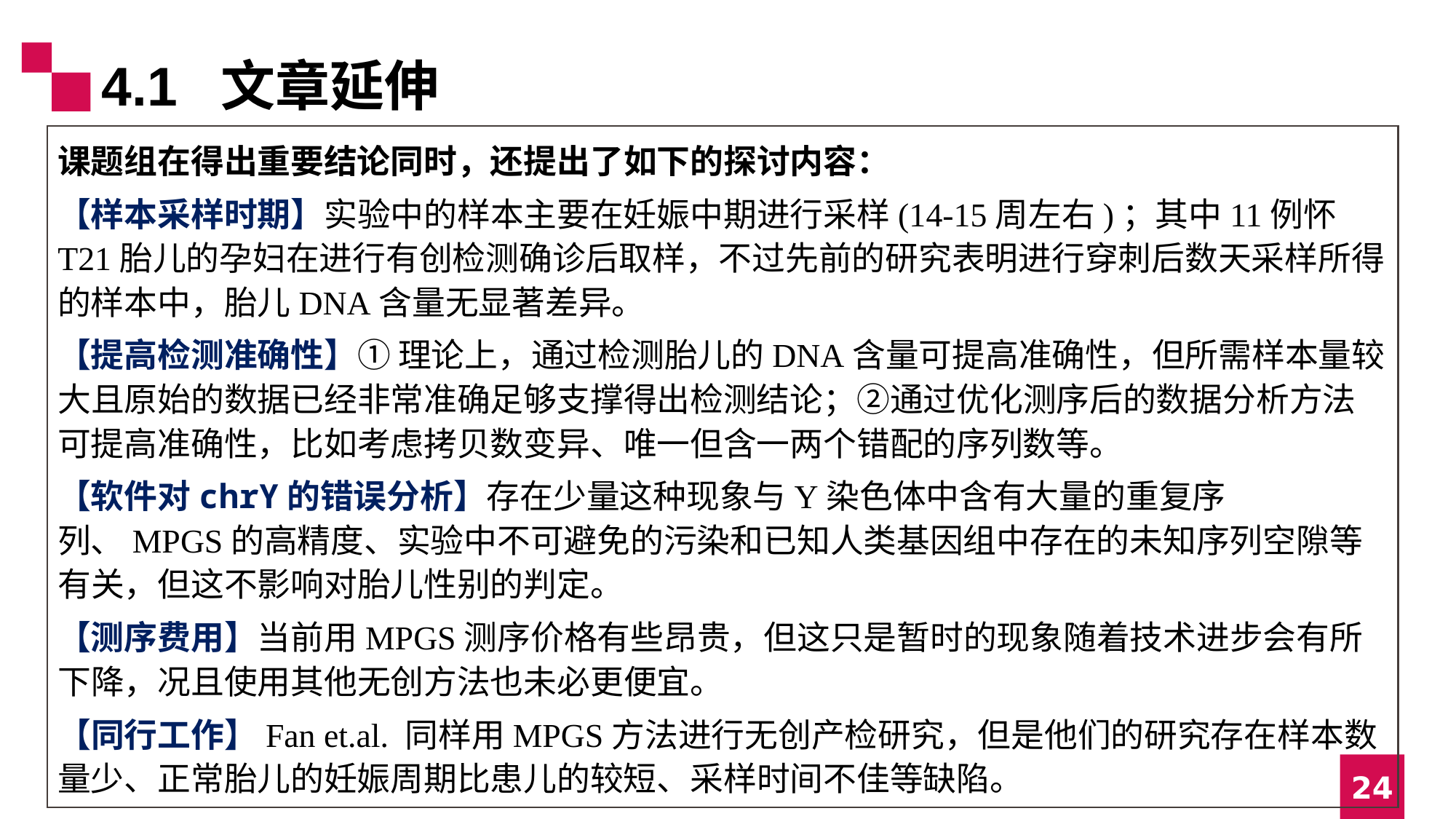

4.1  文章延伸
课题组在得出重要结论同时，还提出了如下的探讨内容：
【样本采样时期】实验中的样本主要在妊娠中期进行采样(14-15周左右)；其中11例怀T21胎儿的孕妇在进行有创检测确诊后取样，不过先前的研究表明进行穿刺后数天采样所得的样本中，胎儿DNA含量无显著差异。
【提高检测准确性】① 理论上，通过检测胎儿的DNA含量可提高准确性，但所需样本量较大且原始的数据已经非常准确足够支撑得出检测结论；②通过优化测序后的数据分析方法可提高准确性，比如考虑拷贝数变异、唯一但含一两个错配的序列数等。
【软件对chrY的错误分析】存在少量这种现象与Y染色体中含有大量的重复序列、MPGS的高精度、实验中不可避免的污染和已知人类基因组中存在的未知序列空隙等有关，但这不影响对胎儿性别的判定。
【测序费用】当前用MPGS测序价格有些昂贵，但这只是暂时的现象随着技术进步会有所下降，况且使用其他无创方法也未必更便宜。
【同行工作】Fan et.al. 同样用MPGS方法进行无创产检研究，但是他们的研究存在样本数量少、正常胎儿的妊娠周期比患儿的较短、采样时间不佳等缺陷。
24